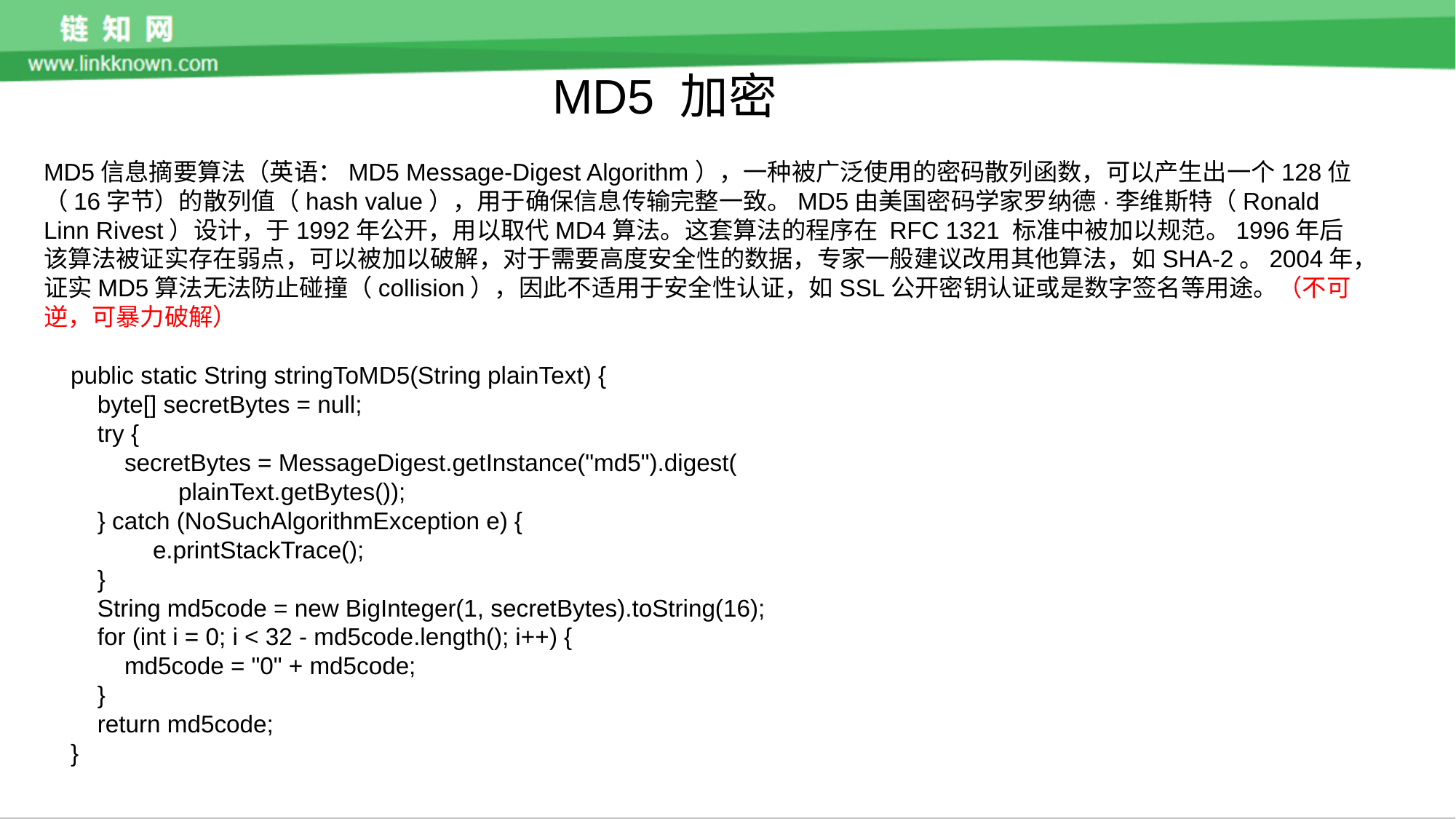

MD5 加密
MD5信息摘要算法（英语：MD5 Message-Digest Algorithm），一种被广泛使用的密码散列函数，可以产生出一个128位（16字节）的散列值（hash value），用于确保信息传输完整一致。MD5由美国密码学家罗纳德·李维斯特（Ronald Linn Rivest）设计，于1992年公开，用以取代MD4算法。这套算法的程序在 RFC 1321 标准中被加以规范。1996年后该算法被证实存在弱点，可以被加以破解，对于需要高度安全性的数据，专家一般建议改用其他算法，如SHA-2。2004年，证实MD5算法无法防止碰撞（collision），因此不适用于安全性认证，如SSL公开密钥认证或是数字签名等用途。（不可逆，可暴力破解）

    public static String stringToMD5(String plainText) {
        byte[] secretBytes = null;
        try {
            secretBytes = MessageDigest.getInstance("md5").digest(
                    plainText.getBytes());
        } catch (NoSuchAlgorithmException e) {
        	e.printStackTrace();
        }
        String md5code = new BigInteger(1, secretBytes).toString(16);
        for (int i = 0; i < 32 - md5code.length(); i++) {
            md5code = "0" + md5code;
        }
        return md5code;
    }